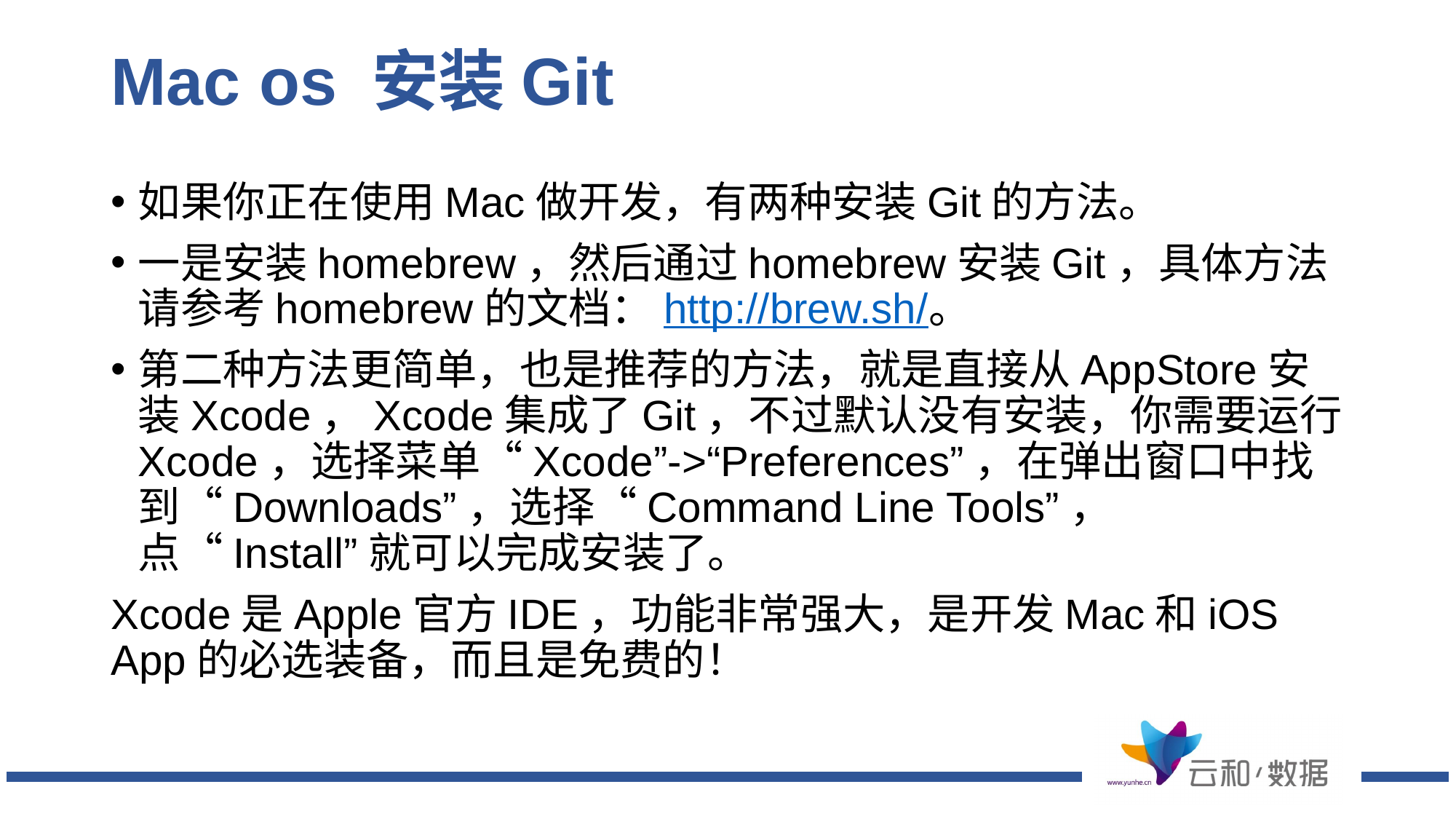

# Mac os 安装Git
如果你正在使用Mac做开发，有两种安装Git的方法。
一是安装homebrew，然后通过homebrew安装Git，具体方法请参考homebrew的文档：http://brew.sh/。
第二种方法更简单，也是推荐的方法，就是直接从AppStore安装Xcode，Xcode集成了Git，不过默认没有安装，你需要运行Xcode，选择菜单“Xcode”->“Preferences”，在弹出窗口中找到“Downloads”，选择“Command Line Tools”，点“Install”就可以完成安装了。
Xcode是Apple官方IDE，功能非常强大，是开发Mac和iOS App的必选装备，而且是免费的！